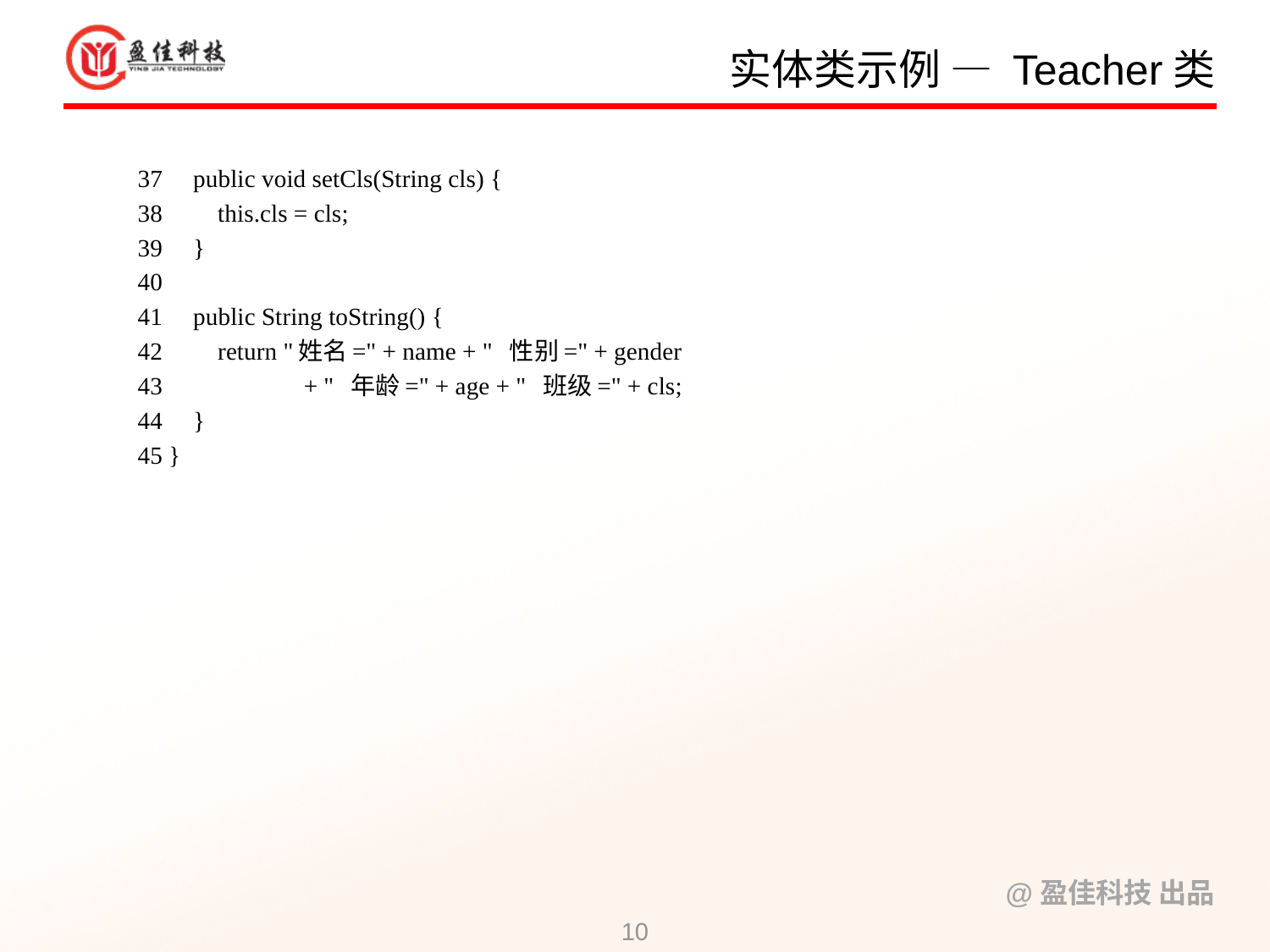

# 实体类示例 — Teacher类
37     public void setCls(String cls) {
38         this.cls = cls;
39     }
40
41     public String toString() {
42         return "姓名=" + name + "  性别=" + gender
43                       + "  年龄=" + age + "  班级=" + cls;
44     }
45 }
10